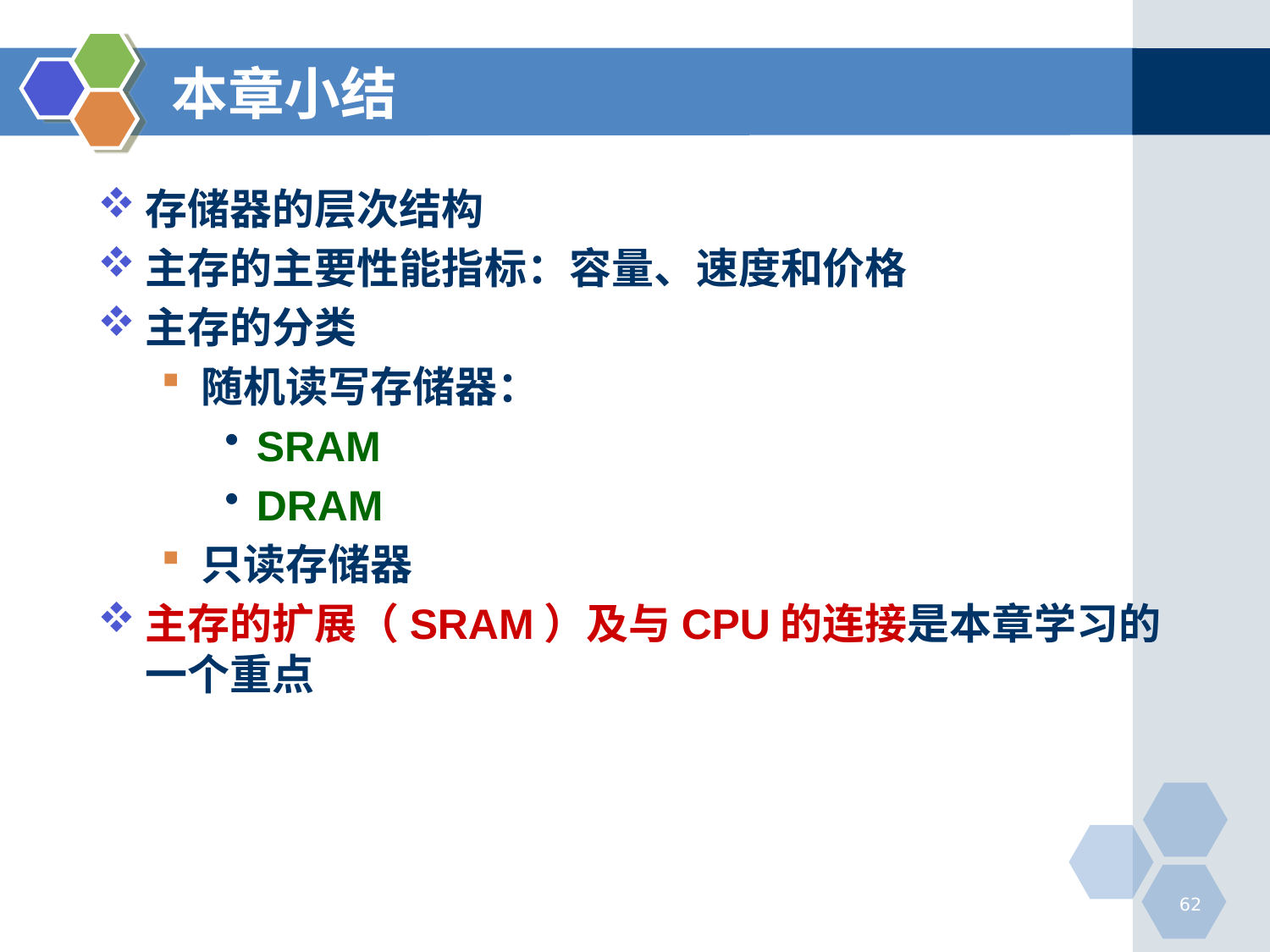

# 本章小结
存储器的层次结构
主存的主要性能指标：容量、速度和价格
主存的分类
随机读写存储器：
SRAM
DRAM
只读存储器
主存的扩展（SRAM）及与CPU的连接是本章学习的一个重点
62